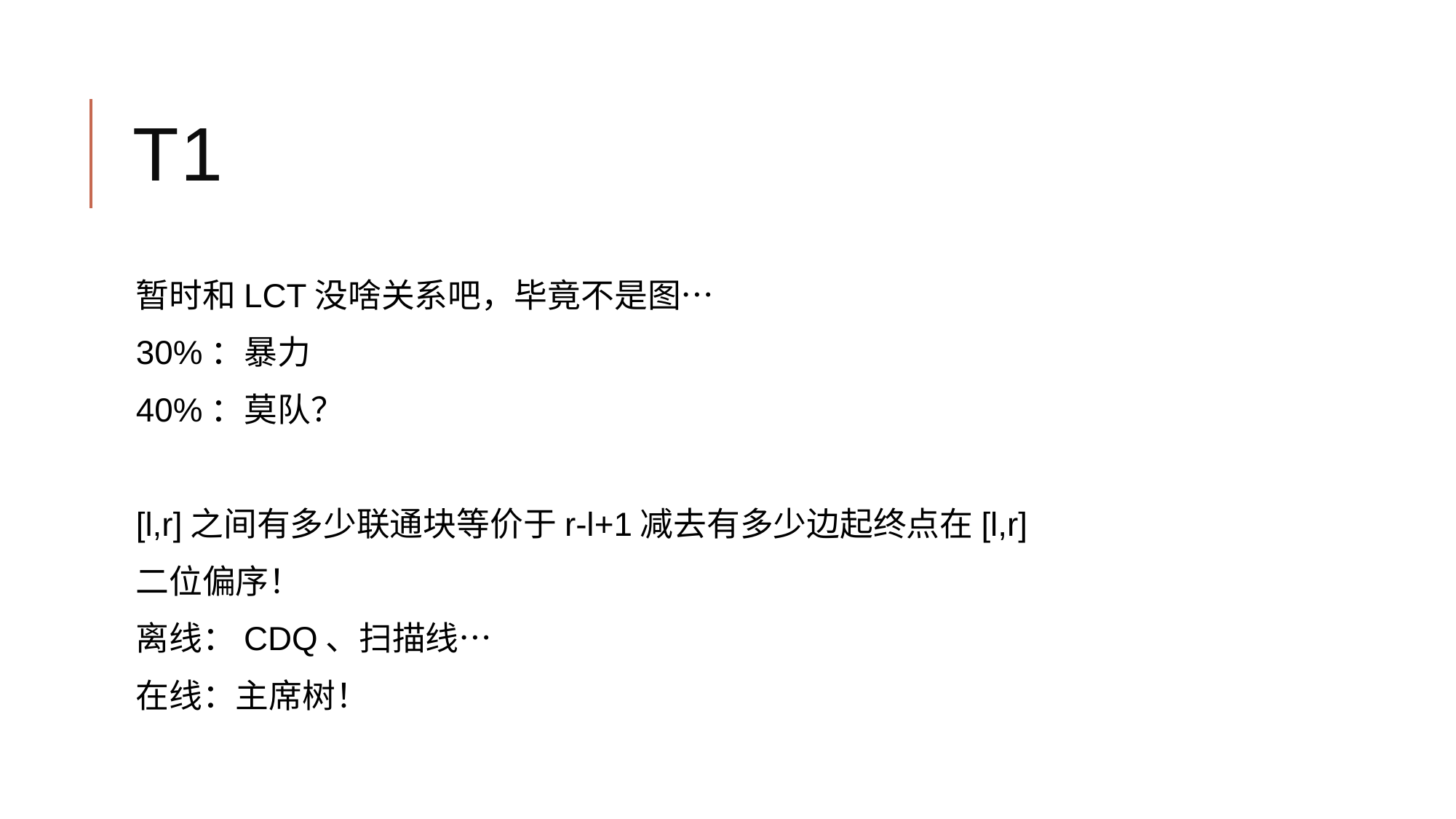

# T1
暂时和LCT没啥关系吧，毕竟不是图…
30%：暴力
40%：莫队？

[l,r]之间有多少联通块等价于r-l+1减去有多少边起终点在[l,r]
二位偏序！
离线：CDQ、扫描线…
在线：主席树！